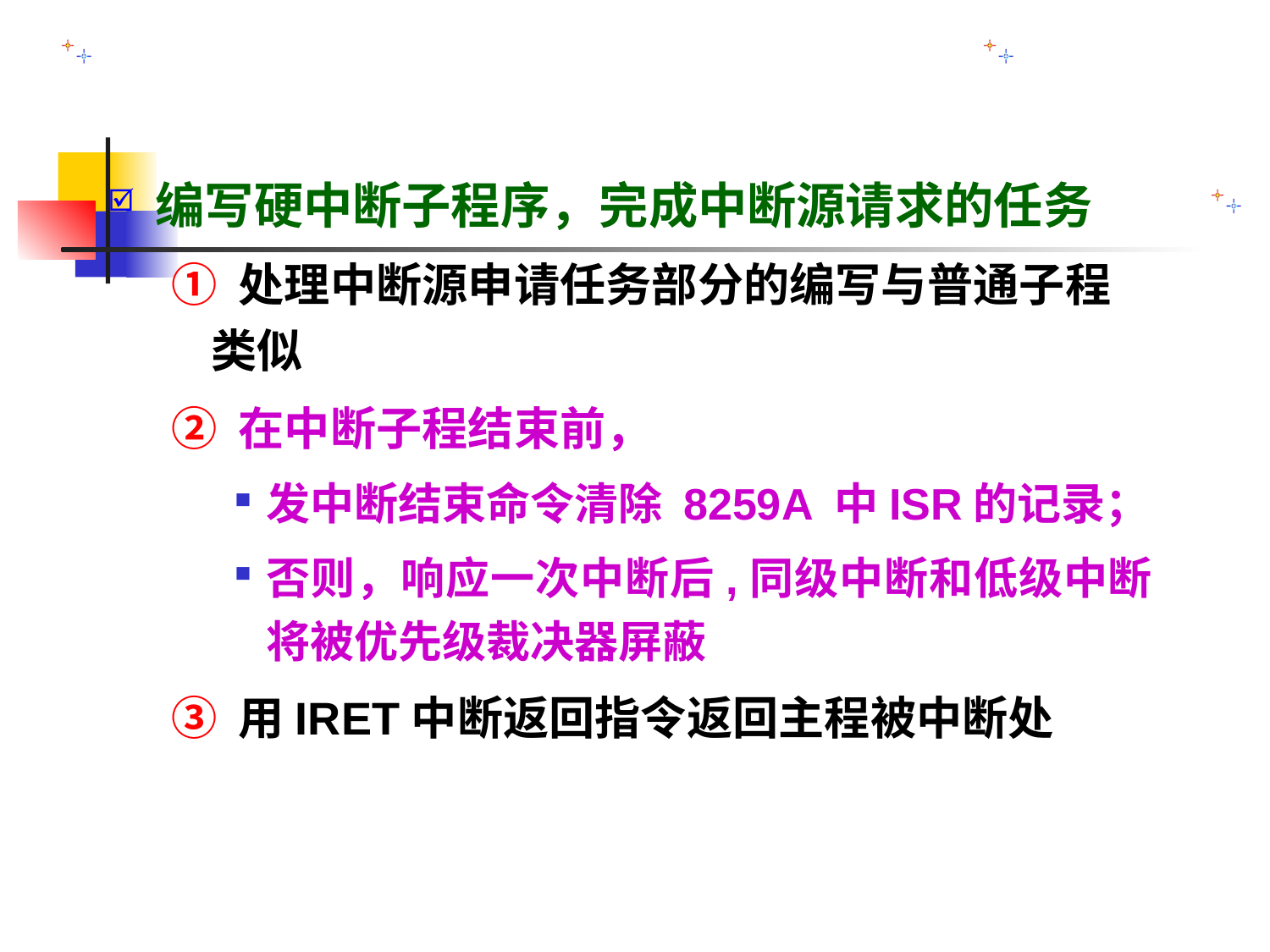

编写硬中断子程序，完成中断源请求的任务
① 处理中断源申请任务部分的编写与普通子程类似
② 在中断子程结束前，
发中断结束命令清除 8259A 中ISR的记录；
否则，响应一次中断后,同级中断和低级中断将被优先级裁决器屏蔽
③ 用IRET中断返回指令返回主程被中断处